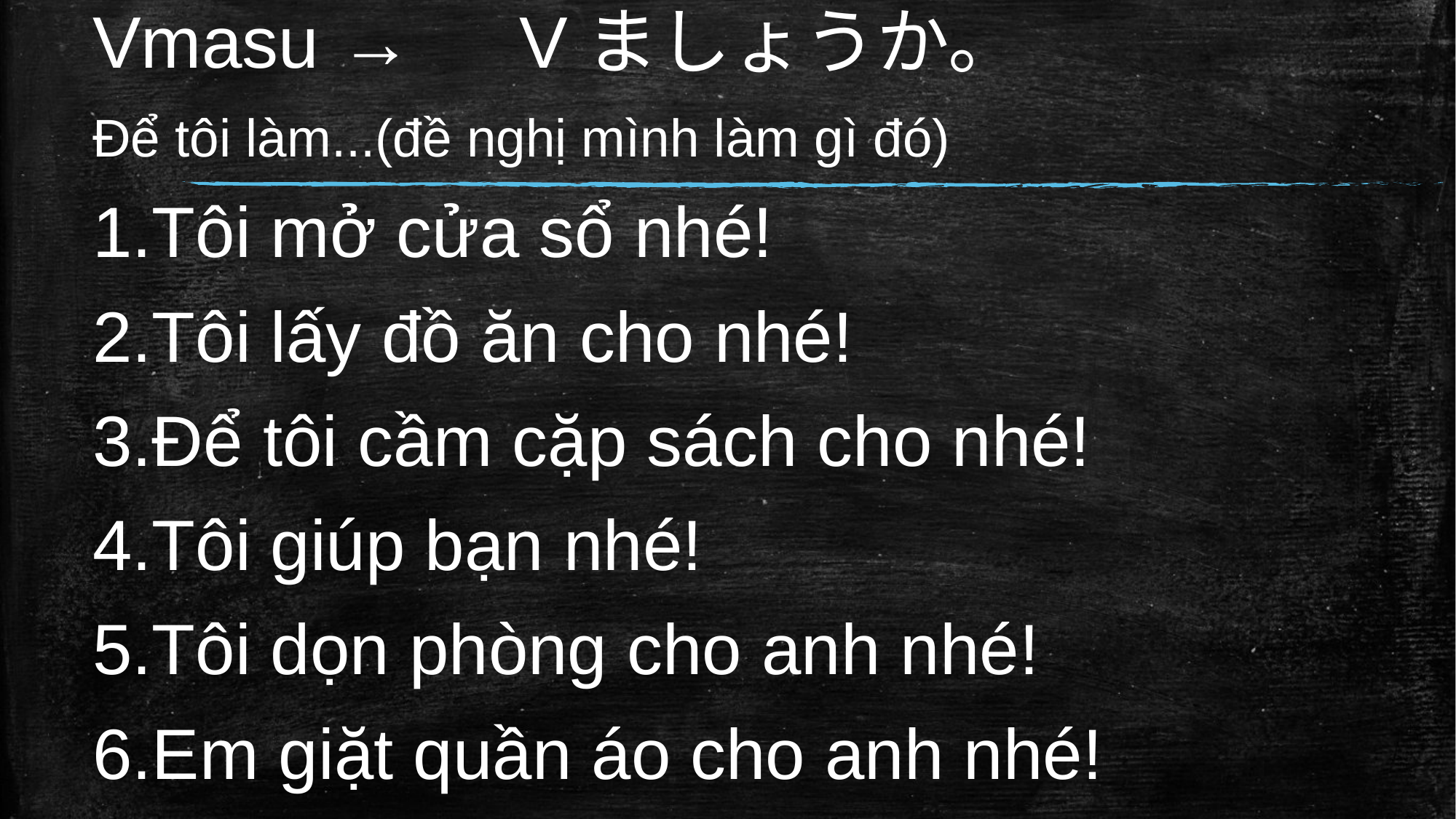

Vmasu →　Vましょうか。
Để tôi làm...(đề nghị mình làm gì đó)
Tôi mở cửa sổ nhé!
Tôi lấy đồ ăn cho nhé!
Để tôi cầm cặp sách cho nhé!
Tôi giúp bạn nhé!
Tôi dọn phòng cho anh nhé!
Em giặt quần áo cho anh nhé!